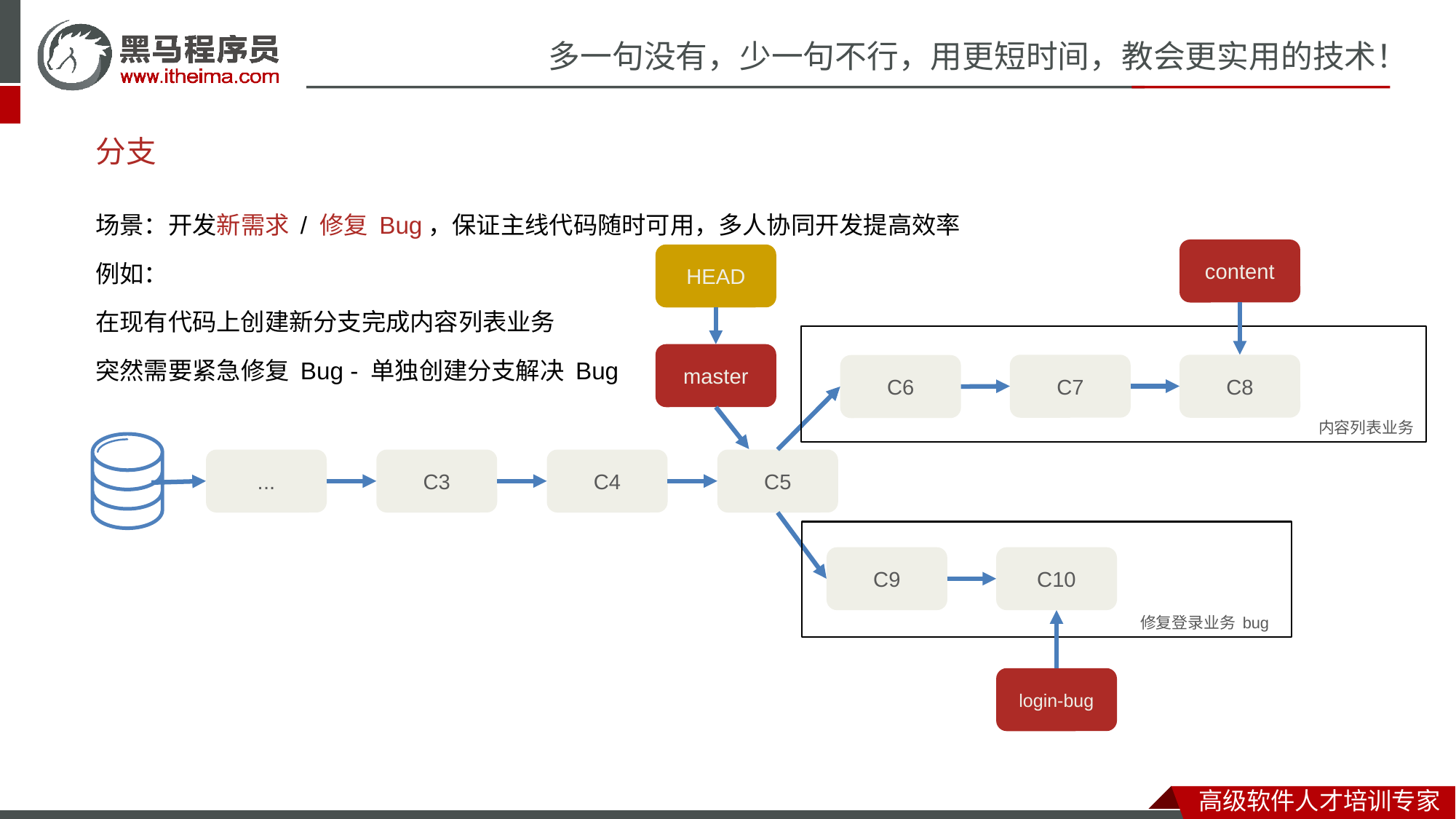

# 分支
场景：开发新需求 / 修复 Bug，保证主线代码随时可用，多人协同开发提高效率
例如：
在现有代码上创建新分支完成内容列表业务
突然需要紧急修复 Bug - 单独创建分支解决 Bug
content
HEAD

master
C7
C8
C6
内容列表业务

C4
C5
C3
...

C10
C9
修复登录业务 bug
login-bug